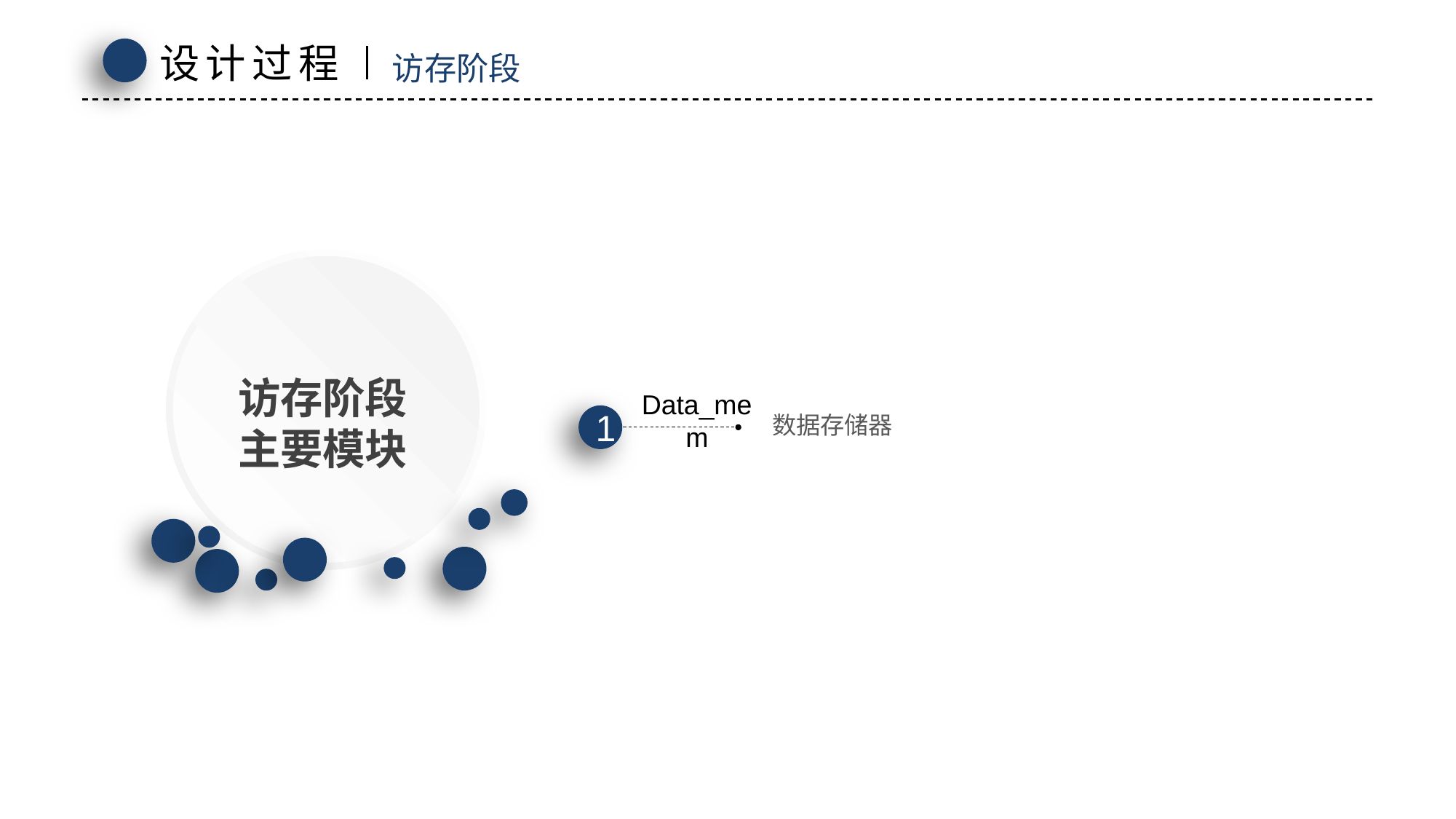

设计过程

访存阶段

访存阶段
主要模块
Data_mem
数据存储器
1